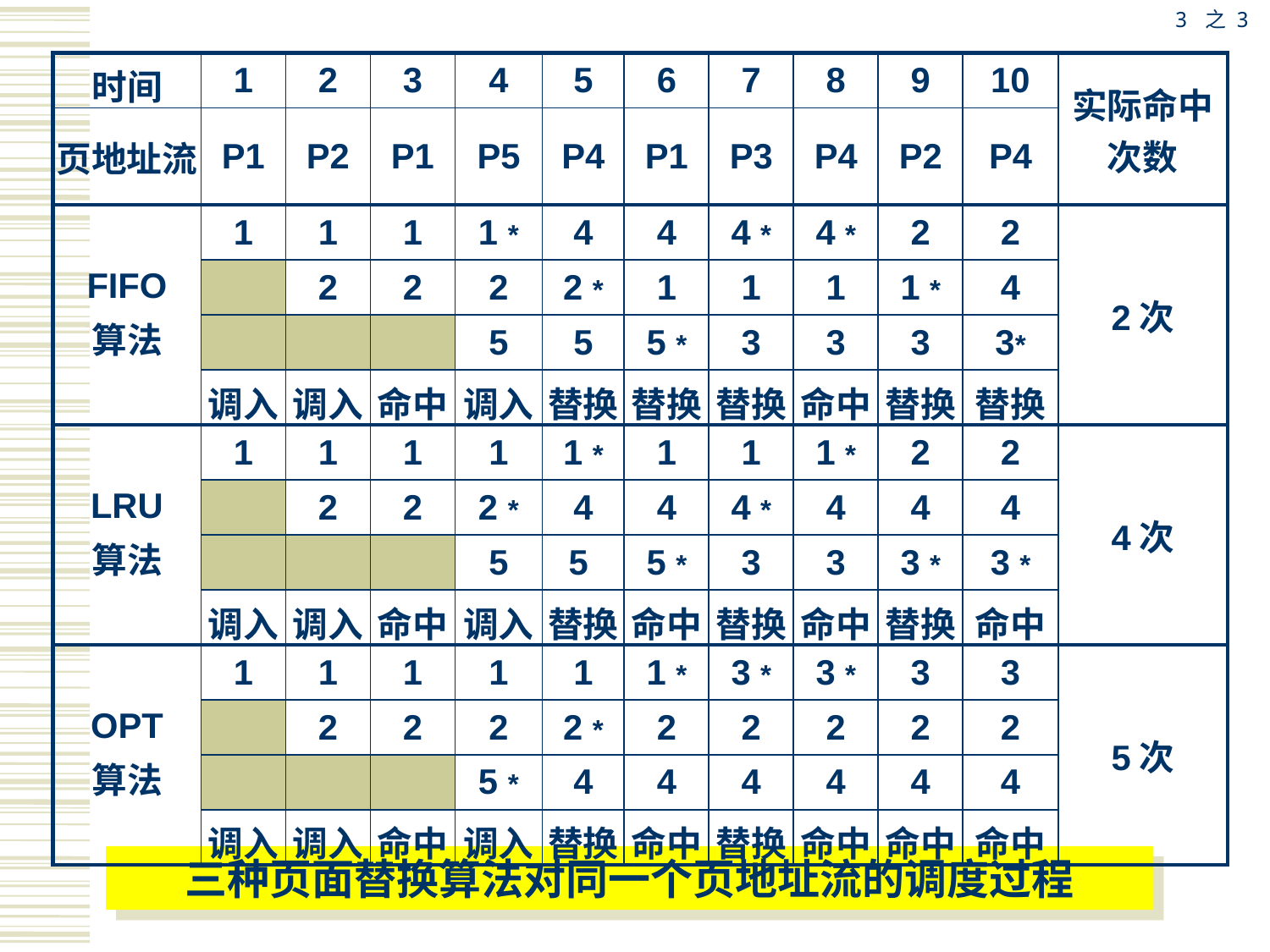

3 之 3
| 时间 | 1 | 2 | 3 | 4 | 5 | 6 | 7 | 8 | 9 | 10 | 实际命中次数 |
| --- | --- | --- | --- | --- | --- | --- | --- | --- | --- | --- | --- |
| 页地址流 | P1 | P2 | P1 | P5 | P4 | P1 | P3 | P4 | P2 | P4 |  |
| FIFO 算法 | 1 | 1 | 1 | 1 \* | 4 | 4 | 4 \* | 4 \* | 2 | 2 | 2次 |
|  |  | 2 | 2 | 2 | 2 \* | 1 | 1 | 1 | 1 \* | 4 |  |
|  |  |  |  | 5 | 5 | 5 \* | 3 | 3 | 3 | 3\* |  |
|  | 调入 | 调入 | 命中 | 调入 | 替换 | 替换 | 替换 | 命中 | 替换 | 替换 |  |
| LRU 算法 | 1 | 1 | 1 | 1 | 1 \* | 1 | 1 | 1 \* | 2 | 2 | 4次 |
|  |  | 2 | 2 | 2 \* | 4 | 4 | 4 \* | 4 | 4 | 4 |  |
|  |  |  |  | 5 | 5 | 5 \* | 3 | 3 | 3 \* | 3 \* |  |
|  | 调入 | 调入 | 命中 | 调入 | 替换 | 命中 | 替换 | 命中 | 替换 | 命中 |  |
| OPT 算法 | 1 | 1 | 1 | 1 | 1 | 1 \* | 3 \* | 3 \* | 3 | 3 | 5次 |
|  |  | 2 | 2 | 2 | 2 \* | 2 | 2 | 2 | 2 | 2 |  |
|  |  |  |  | 5 \* | 4 | 4 | 4 | 4 | 4 | 4 |  |
|  | 调入 | 调入 | 命中 | 调入 | 替换 | 命中 | 替换 | 命中 | 命中 | 命中 |  |
三种页面替换算法对同一个页地址流的调度过程